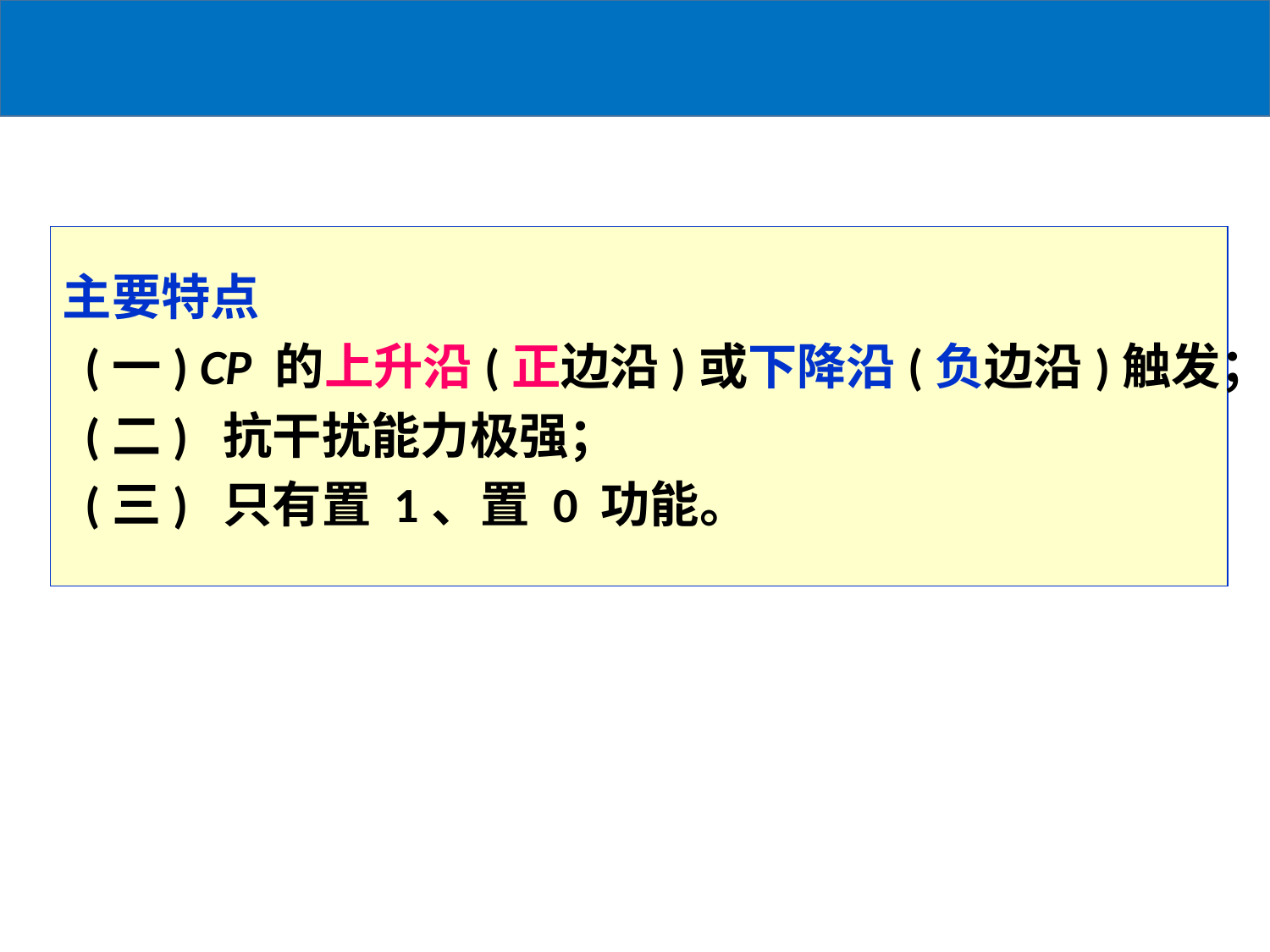

主要特点
  (一) CP 的上升沿(正边沿)或下降沿(负边沿)触发；
  (二)  抗干扰能力极强；
  (三)  只有置 1、置 0 功能。